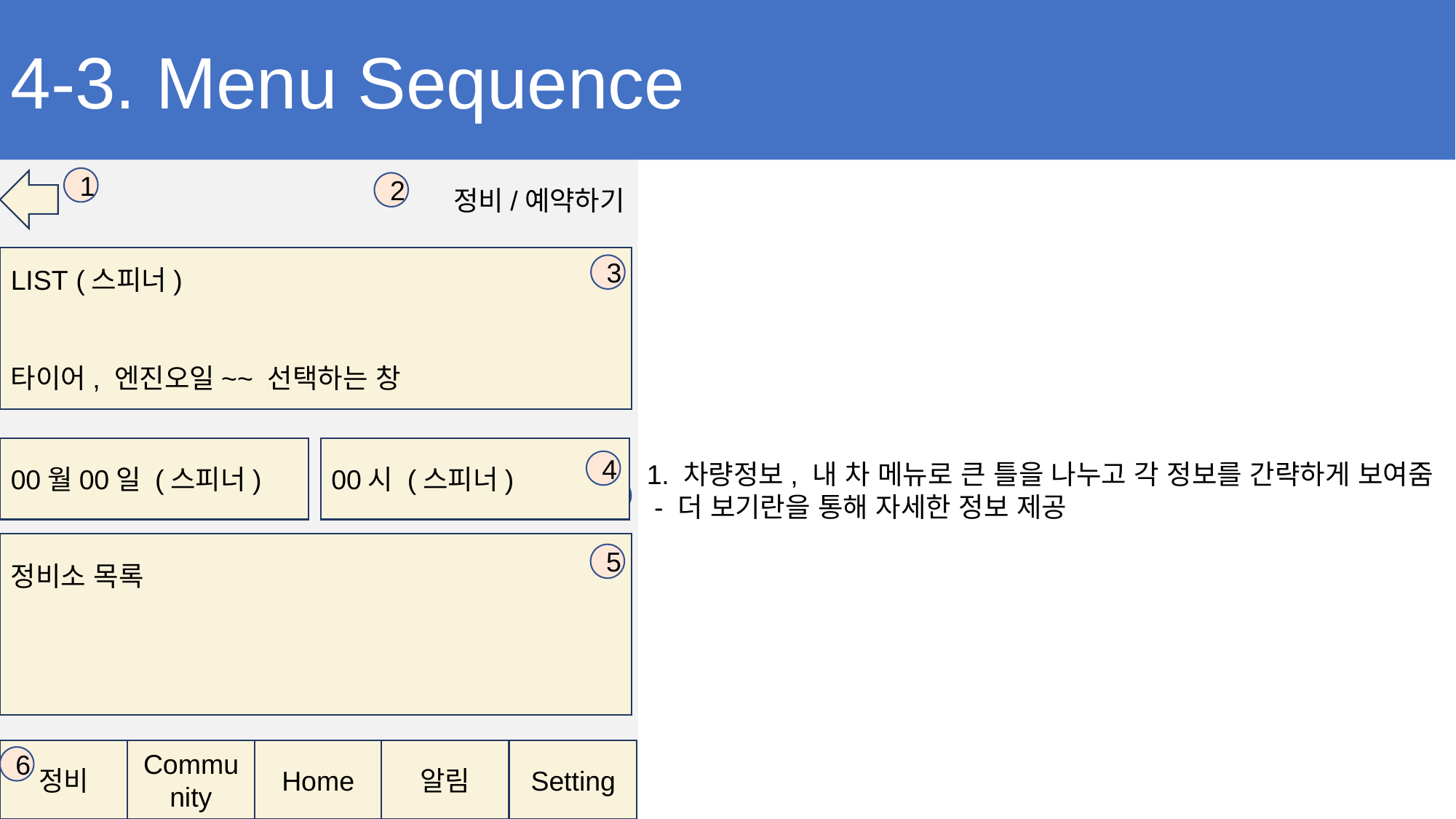

4-3. Menu Sequence

정비
Community
Home
알림
Setting
LIST (스피너)

타이어, 엔진오일~~ 선택하는 창
정비/예약하기
1. 차량정보, 내 차 메뉴로 큰 틀을 나누고 각 정보를 간략하게 보여줌
 - 더 보기란을 통해 자세한 정보 제공
1

2
3
00월00일 (스피너)
00시 (스피너)
4
4

정비소 목록

5
6